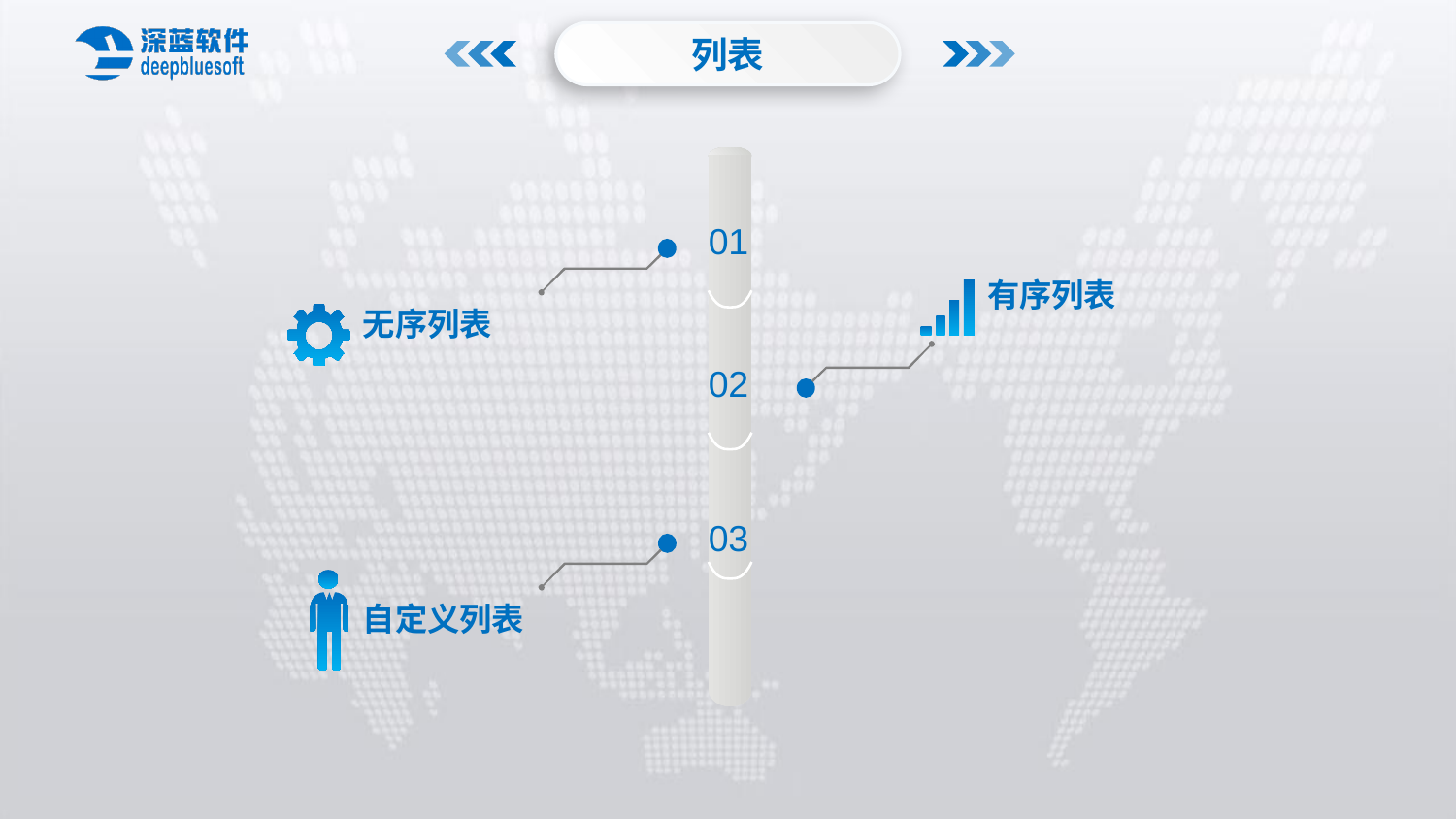

列表

01

有序列表

无序列表

02

03

自定义列表